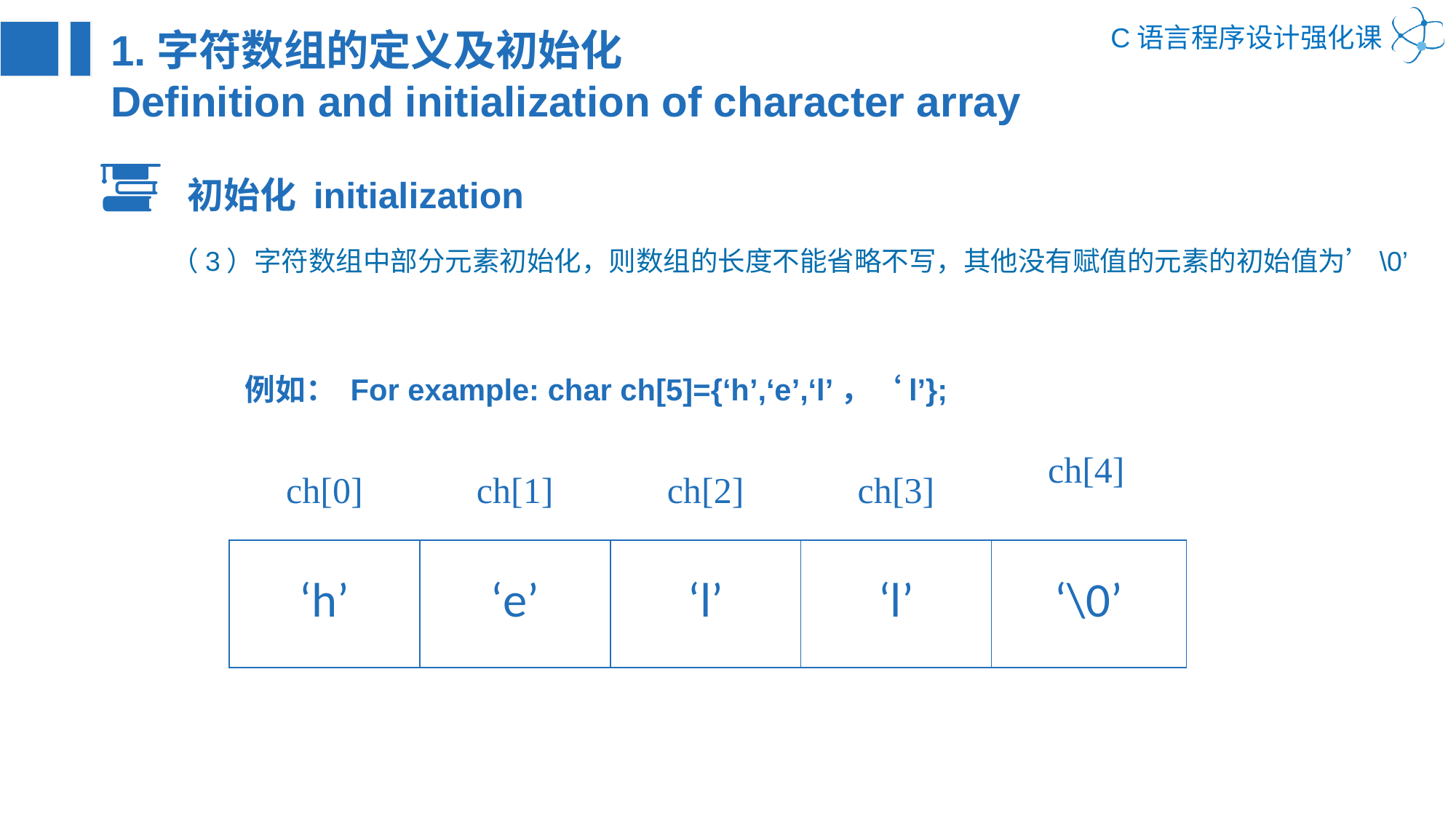

1.字符数组的定义及初始化
Definition and initialization of character array

初始化 initialization

（3）字符数组中部分元素初始化，则数组的长度不能省略不写，其他没有赋值的元素的初始值为’\0’
例如： For example: char ch[5]={‘h’,‘e’,‘l’，‘l’};
| ch[0] | ch[1] | ch[2] | ch[3] | ch[4] |
| --- | --- | --- | --- | --- |
| ‘h’ | ‘e’ | ‘l’ | ‘l’ | ‘\0’ |